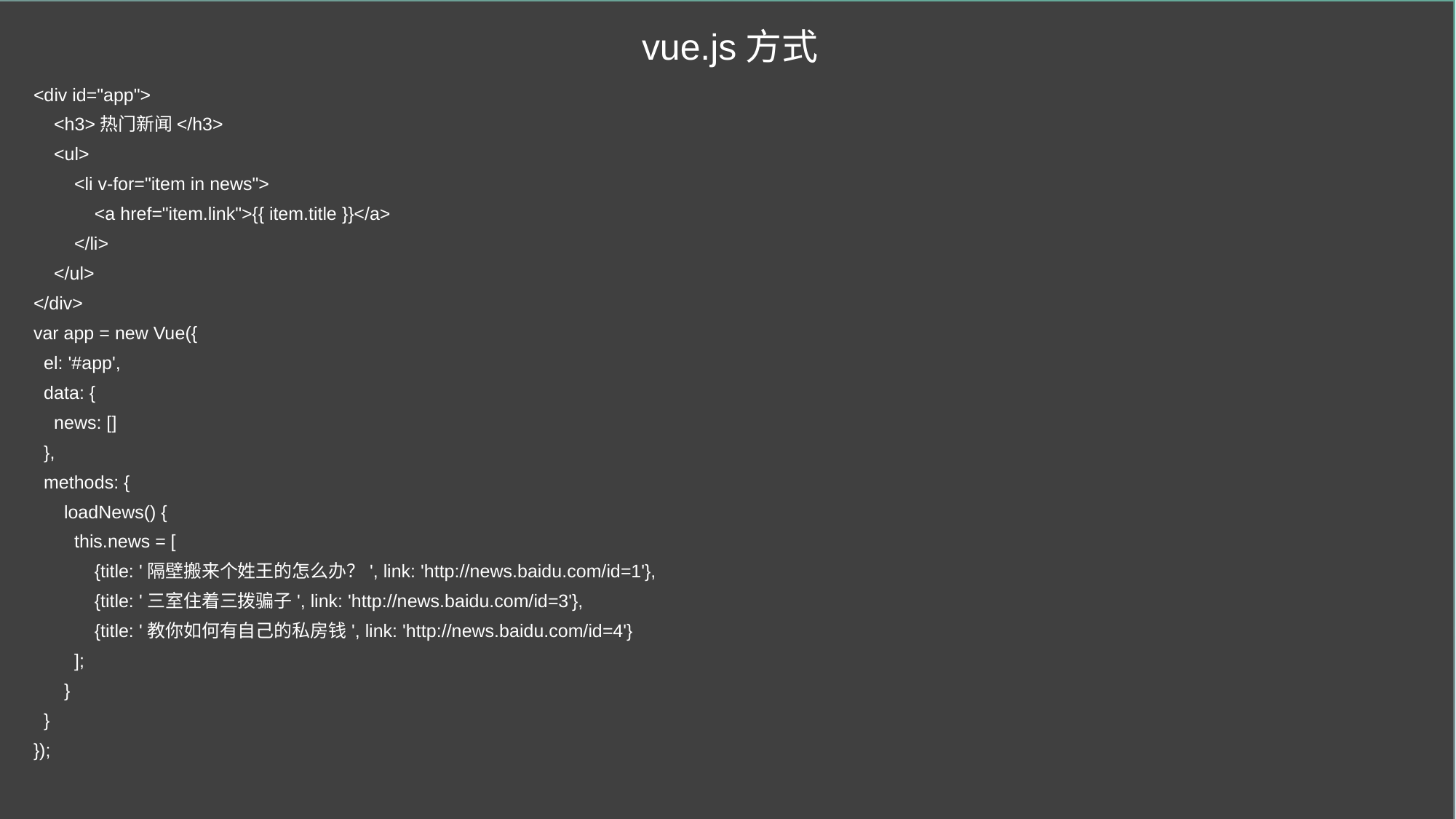

vue.js方式
<div id="app">
    <h3>热门新闻</h3>
    <ul>
        <li v-for="item in news">
            <a href="item.link">{{ item.title }}</a>
        </li>
    </ul>
</div>
var app = new Vue({
  el: '#app',
  data: {
    news: []
  },
  methods: {
      loadNews() {
        this.news = [
            {title: '隔壁搬来个姓王的怎么办？', link: 'http://news.baidu.com/id=1'},
            {title: '三室住着三拨骗子', link: 'http://news.baidu.com/id=3'},
            {title: '教你如何有自己的私房钱', link: 'http://news.baidu.com/id=4'}
        ];
      }
  }
});